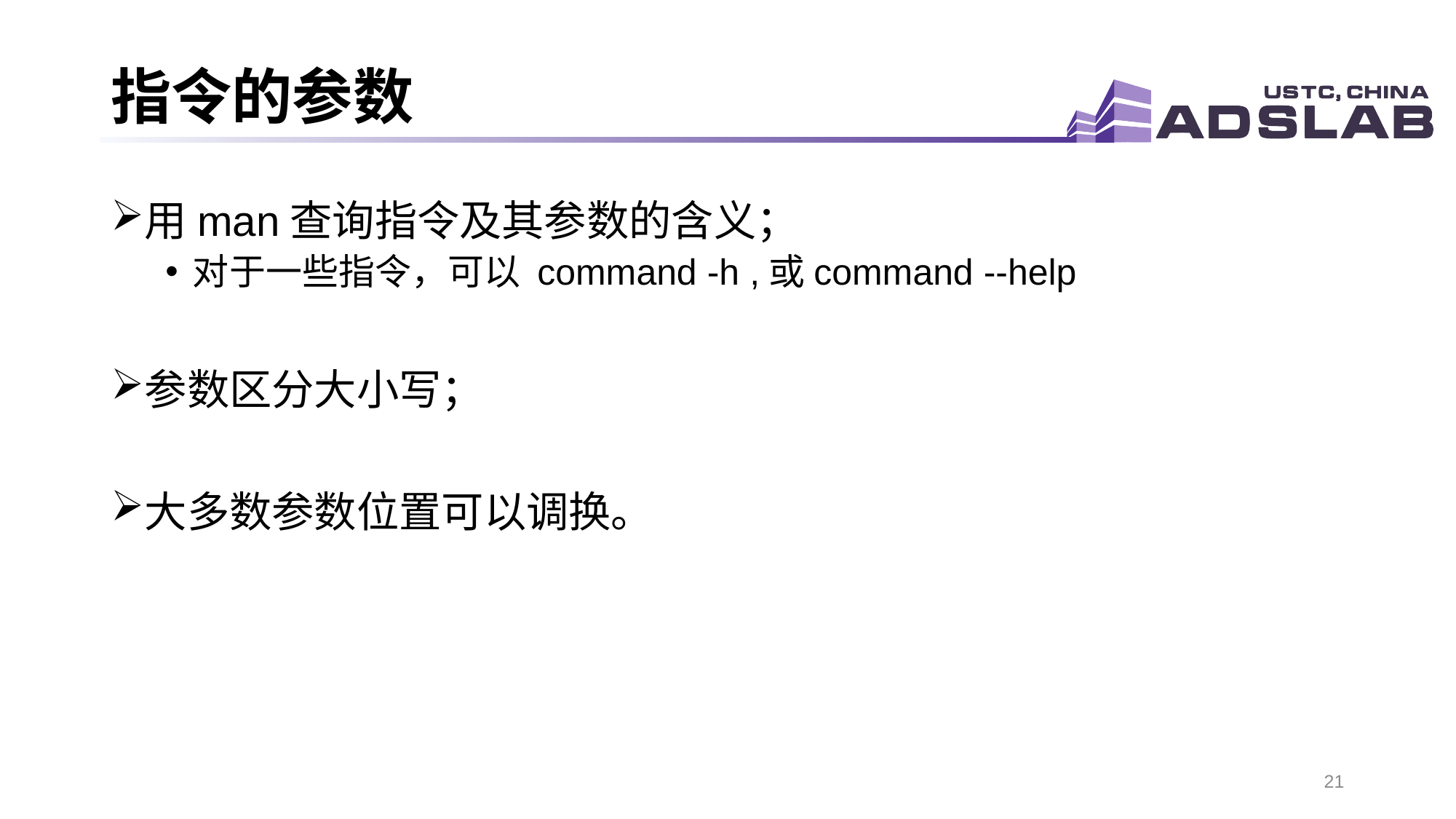

# 指令的参数
用man查询指令及其参数的含义；
对于一些指令，可以 command -h ,或command --help

参数区分大小写；

大多数参数位置可以调换。

21